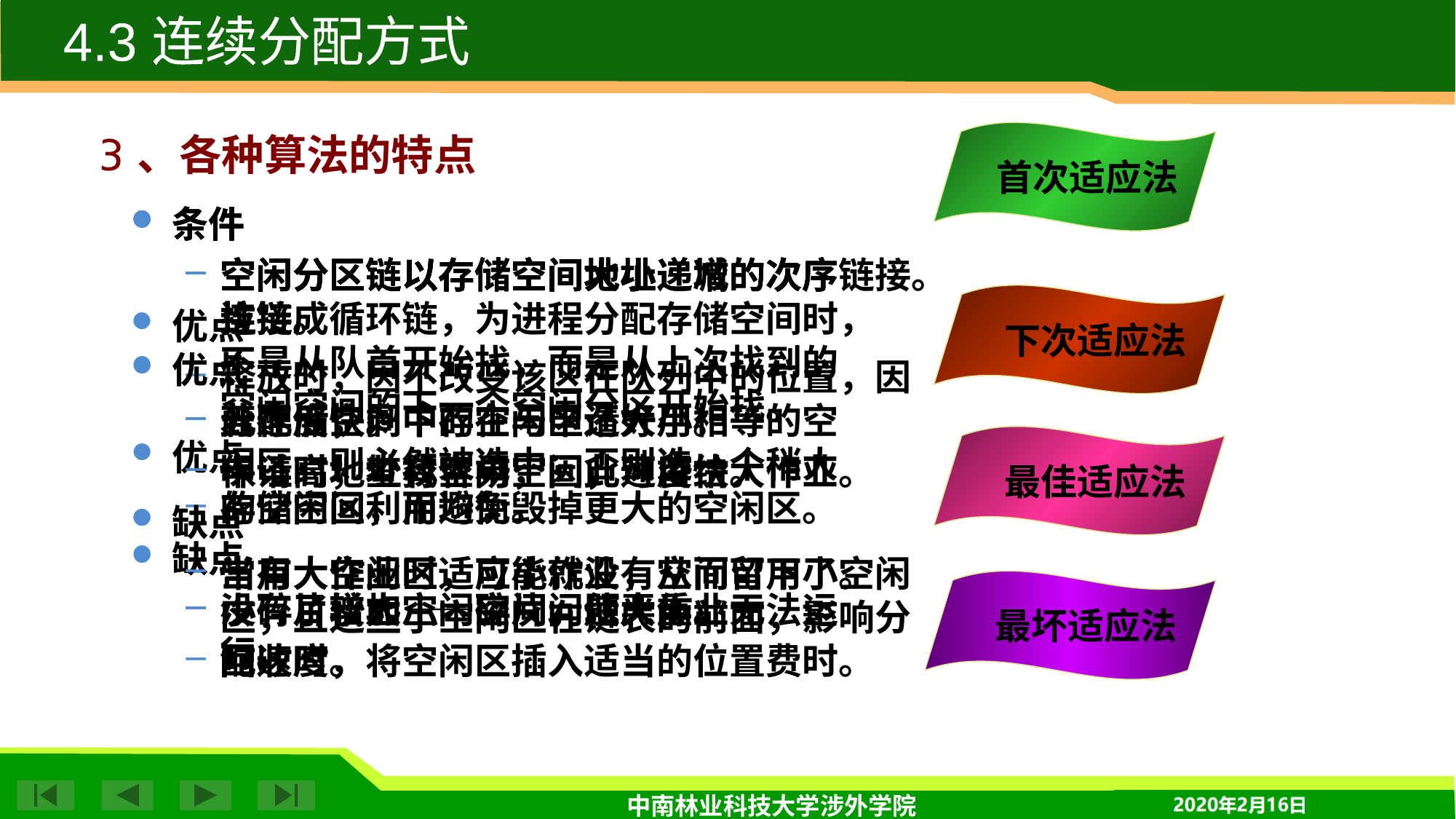

4.3 连续分配方式
3、各种算法的特点
首次适应法
条件
空闲分区链以存储空间地址递增的次序链接。
优点
释放时，因不改变该区在队列中的位置，因此速度快。
保证高地址有空闲空间，可留给大作业。
缺点
常用大空闲区适应小作业，从而留下小空闲区，且这些小空闲区在链表的前面，影响分配速度。

条件
空闲分区链以存储空间地址递增的次序连接成循环链，为进程分配存储空间时，不是从队首开始找，而是从上次找到的空闲空间的下一个空闲分区开始找。
优点
存储空间利用均衡。
缺点
没有了较大空闲空间，使大作业无法运行。
条件
空闲分区链以存储空间大小递减的次序拉链。
优点
分配后，剩下的空闲区还好用。
申请时，查找容易，因此速度快。
缺点
当有大作业时，可能就没有空间可用了。
条件
空闲分区链以存储空间大小递增的次序拉链。
优点
若存储空间中存在与申请大小相等的空闲区，则必然被选中，否则选一个稍大的空闲区，而避免毁掉更大的空闲区。
缺点
小碎片增加——碎片问题严重。
回收时，将空闲区插入适当的位置费时。
下次适应法
最佳适应法
最坏适应法